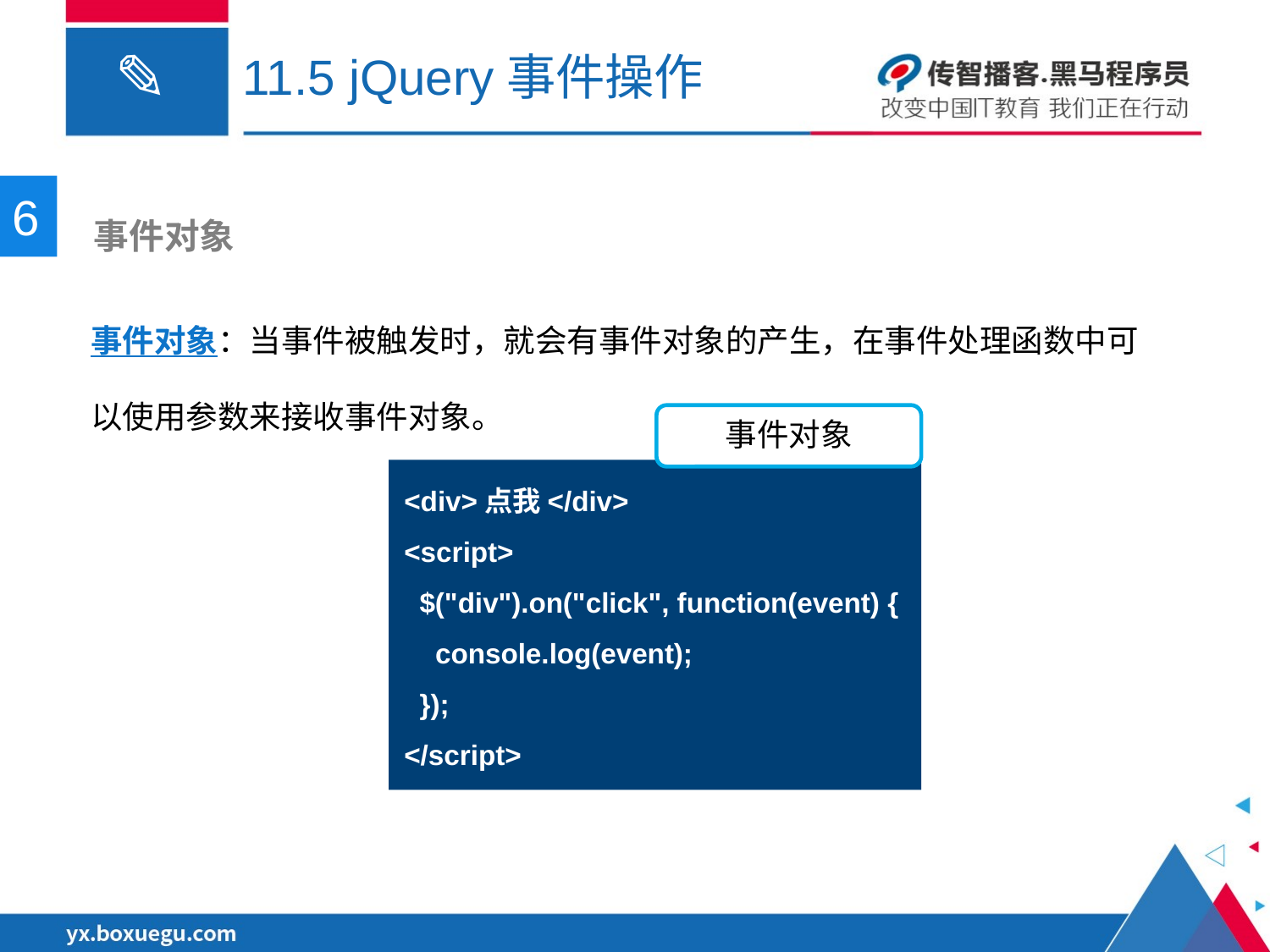

# 11.5 jQuery事件操作

6
  事件对象
事件对象：当事件被触发时，就会有事件对象的产生，在事件处理函数中可以使用参数来接收事件对象。
事件对象

<div>点我</div>
<script>
  $("div").on("click", function(event) {
    console.log(event);
  });
</script>